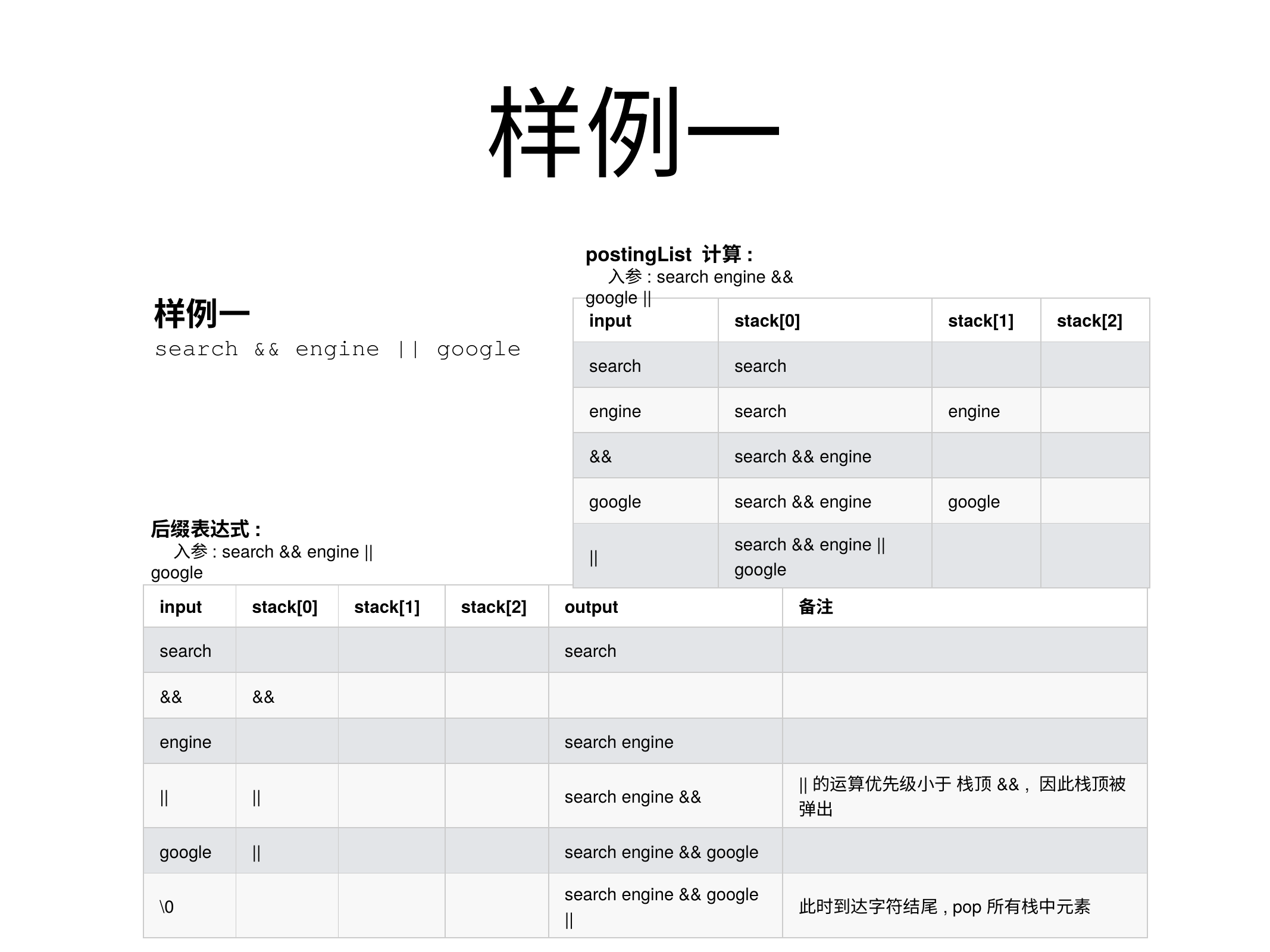

# 样例一
postingList 计算:
入参: search engine && google ||
样例一
search && engine || google

| input | stack[0] | stack[1] | stack[2] |
| --- | --- | --- | --- |
| search | search |  |  |
| engine | search | engine |  |
| && | search && engine |  |  |
| google | search && engine | google |  |
| || | search && engine || google |  |  |
后缀表达式:
入参: search && engine || google

| input | stack[0] | stack[1] | stack[2] | output | 备注 |
| --- | --- | --- | --- | --- | --- |
| search |  |  |  | search |  |
| && | && |  |  |  |  |
| engine |  |  |  | search engine |  |
| || | || |  |  | search engine && | ||的运算优先级小于 栈顶&& , 因此栈顶被弹出 |
| google | || |  |  | search engine && google |  |
| \0 |  |  |  | search engine && google || | 此时到达字符结尾, pop所有栈中元素 |